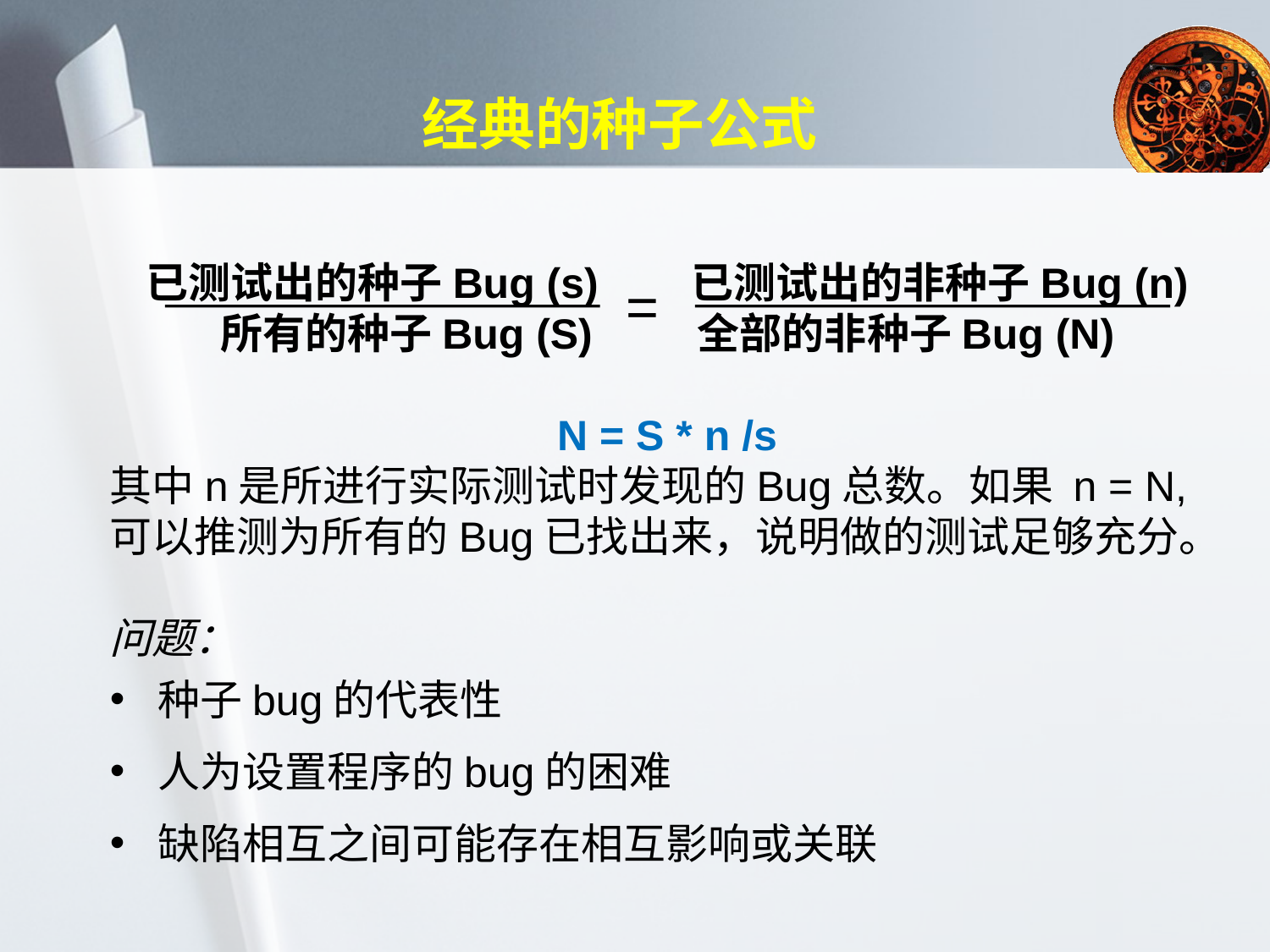

# 经典的种子公式
已测试出的种子Bug (s)       已测试出的非种子Bug (n)
所有的种子Bug (S)        全部的非种子Bug (N)

N = S * n /s
其中n是所进行实际测试时发现的Bug总数。如果 n = N, 可以推测为所有的Bug已找出来，说明做的测试足够充分。

问题：
种子bug的代表性
人为设置程序的bug的困难
缺陷相互之间可能存在相互影响或关联

=